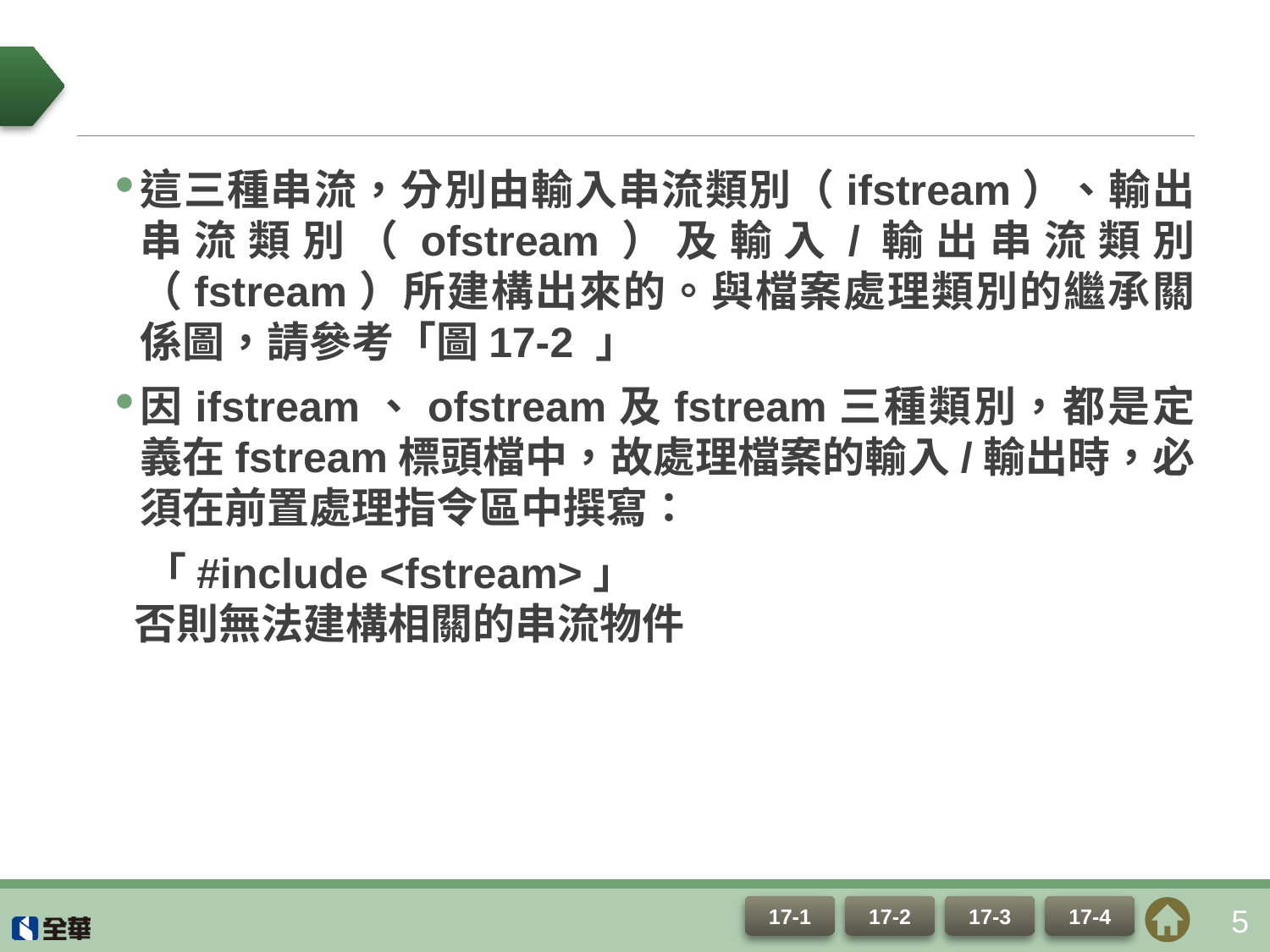

#
這三種串流，分別由輸入串流類別（ifstream）、輸出串流類別（ofstream）及輸入/輸出串流類別（fstream）所建構出來的。與檔案處理類別的繼承關係圖，請參考「圖17-2 」
因ifstream、ofstream及fstream三種類別，都是定義在fstream標頭檔中，故處理檔案的輸入/輸出時，必須在前置處理指令區中撰寫：
  「#include <fstream>」
  否則無法建構相關的串流物件

5